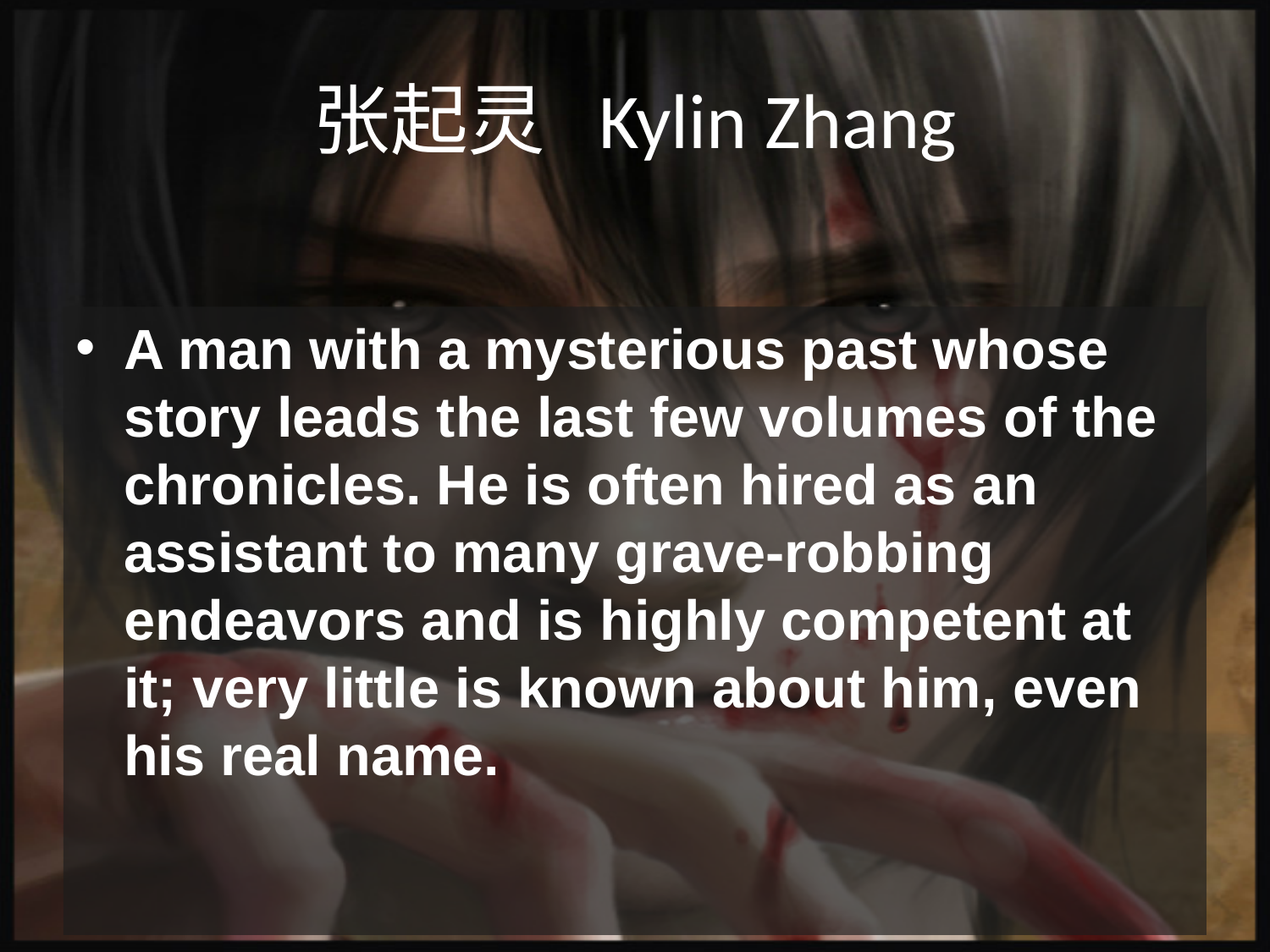

# 张起灵  Kylin Zhang
A man with a mysterious past whose story leads the last few volumes of the chronicles. He is often hired as an assistant to many grave-robbing endeavors and is highly competent at it; very little is known about him, even his real name.